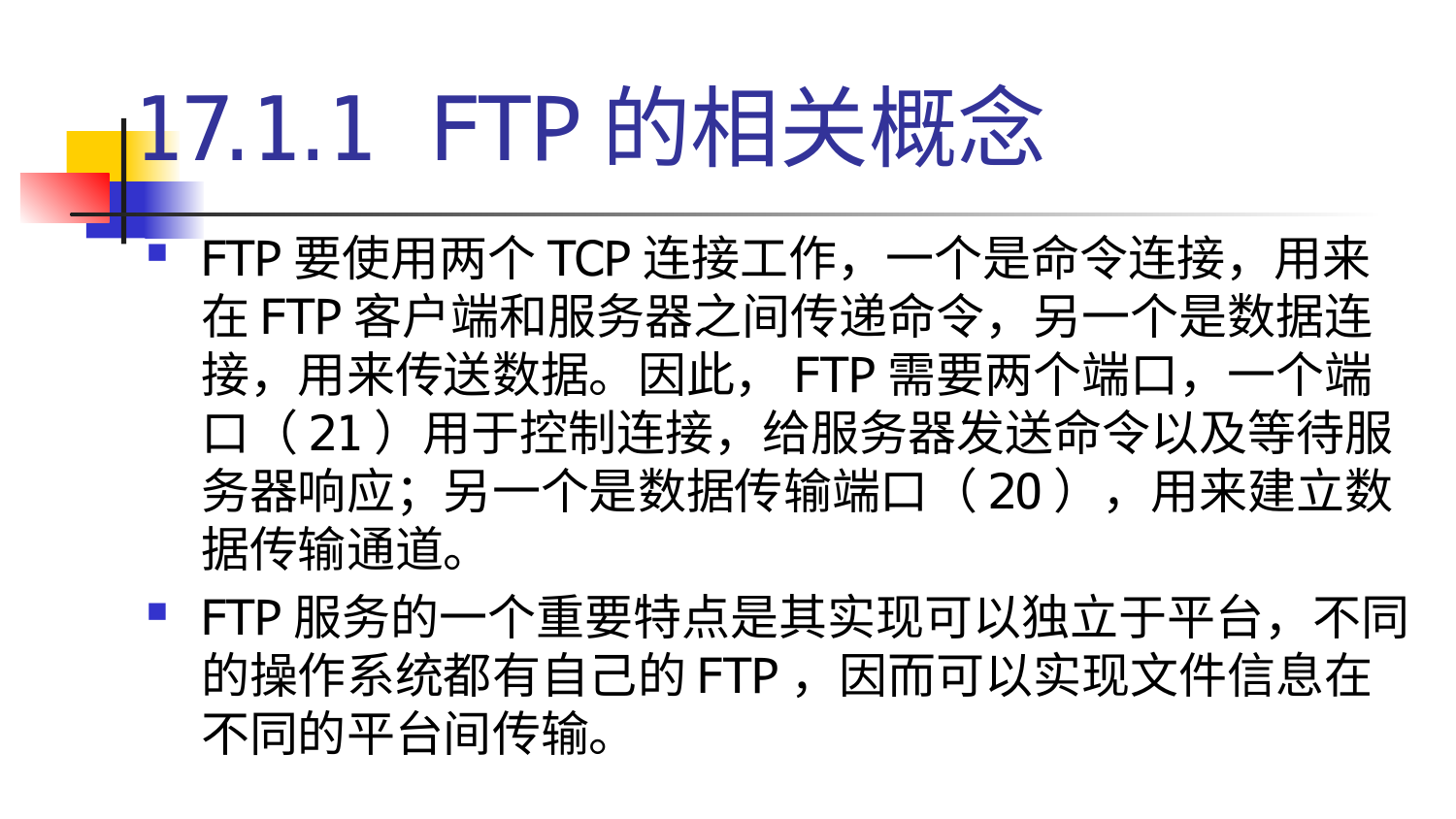

# 17.1.1  FTP的相关概念
FTP要使用两个TCP连接工作，一个是命令连接，用来在FTP客户端和服务器之间传递命令，另一个是数据连接，用来传送数据。因此，FTP需要两个端口，一个端口（21）用于控制连接，给服务器发送命令以及等待服务器响应；另一个是数据传输端口（20），用来建立数据传输通道。
FTP服务的一个重要特点是其实现可以独立于平台，不同的操作系统都有自己的FTP，因而可以实现文件信息在不同的平台间传输。